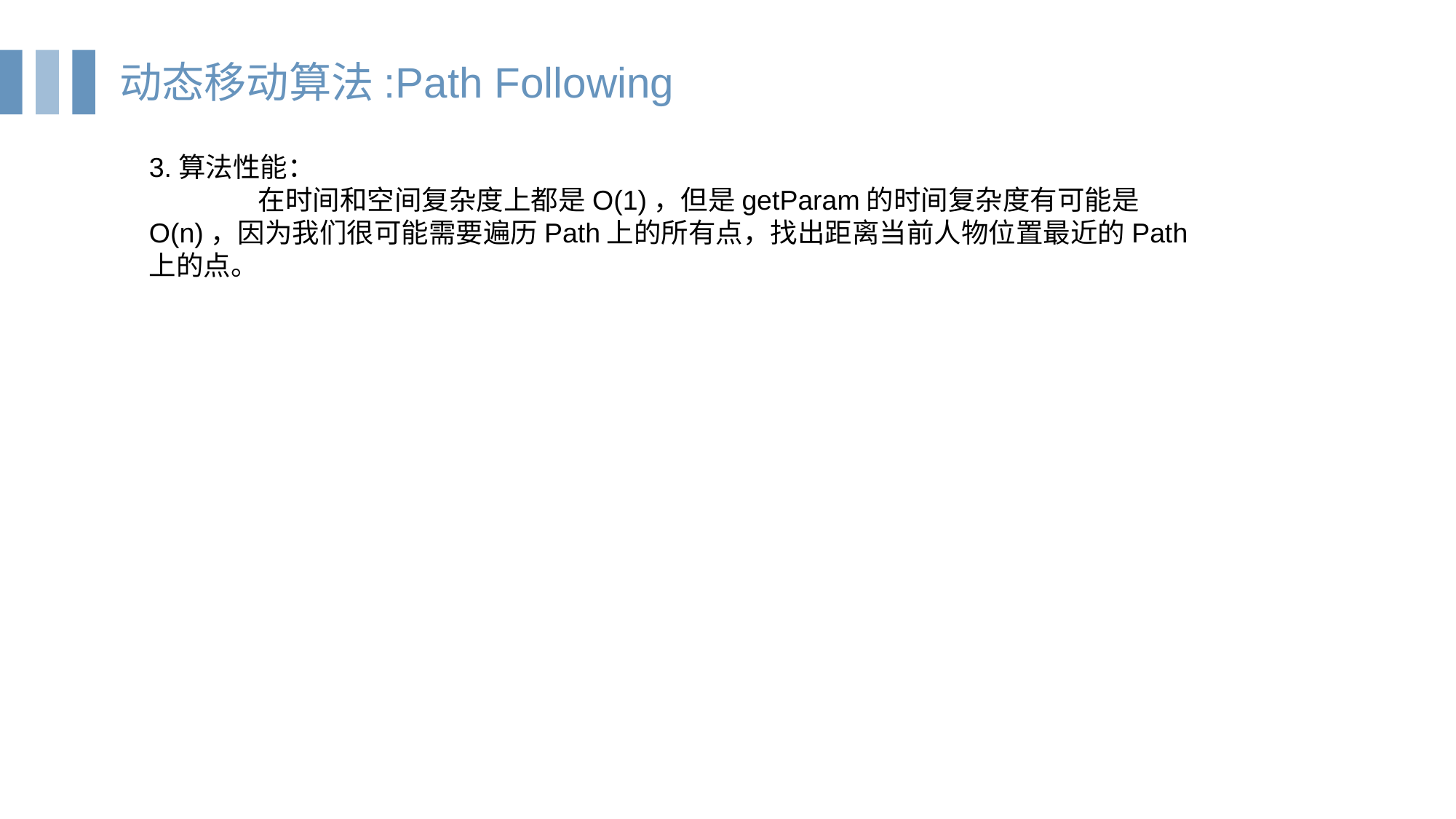

动态移动算法:Path Following

3.算法性能：
	在时间和空间复杂度上都是O(1)，但是getParam的时间复杂度有可能是O(n)，因为我们很可能需要遍历Path上的所有点，找出距离当前人物位置最近的Path上的点。

Add your  text here
lorem ipsum dolor sit amet, please add your text here, lorem ipsum dolor sit amet, please add your text here , lorem ipsum dolor sit amet, please add your text here